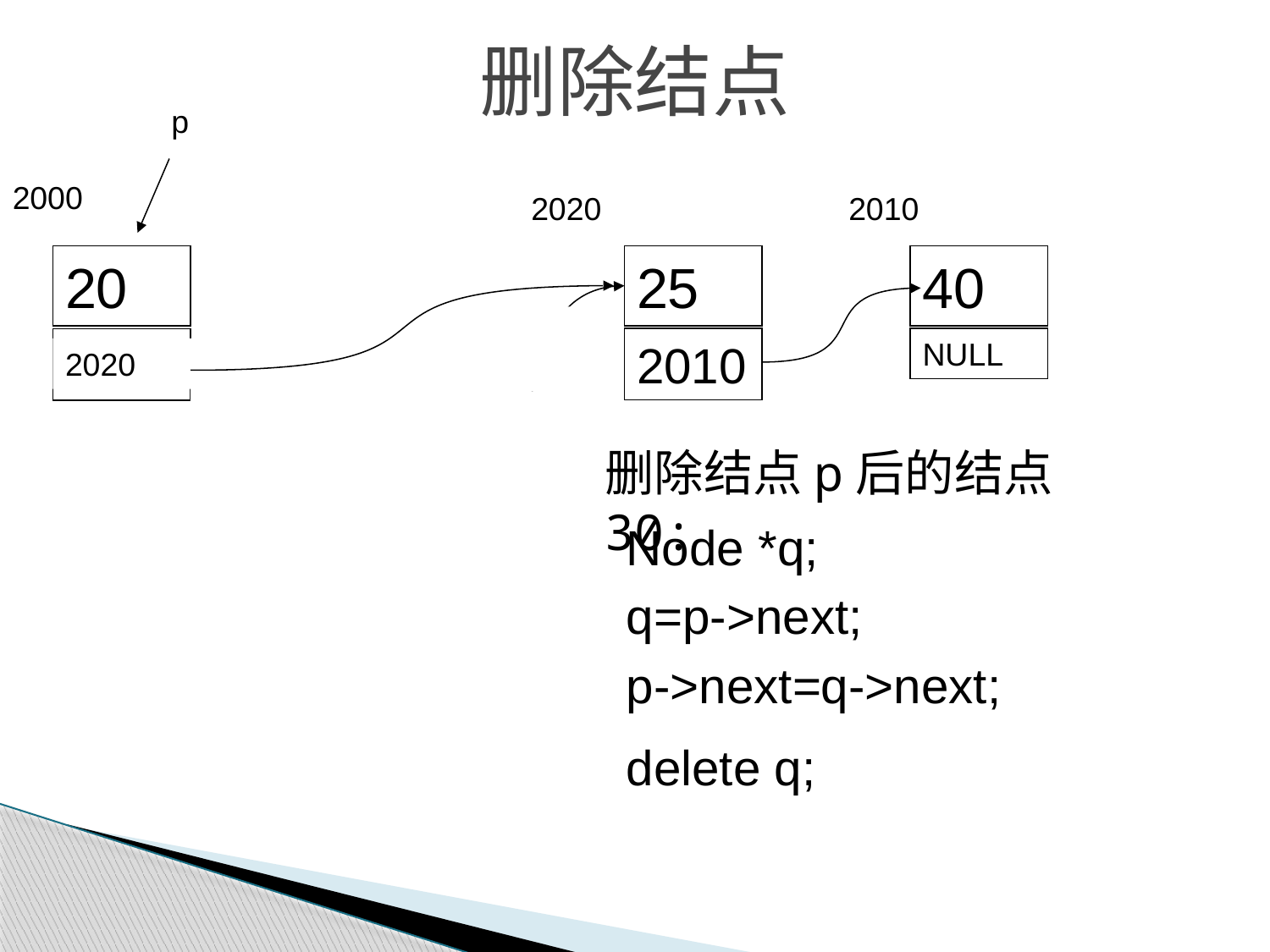

删除结点
p

2000
2020
2010
20
2040
25
2010
40
NULL

2020

2040
删除结点p后的结点30:
30
2020
Node *q;
q=p->next;
p->next=q->next;

q
delete q;